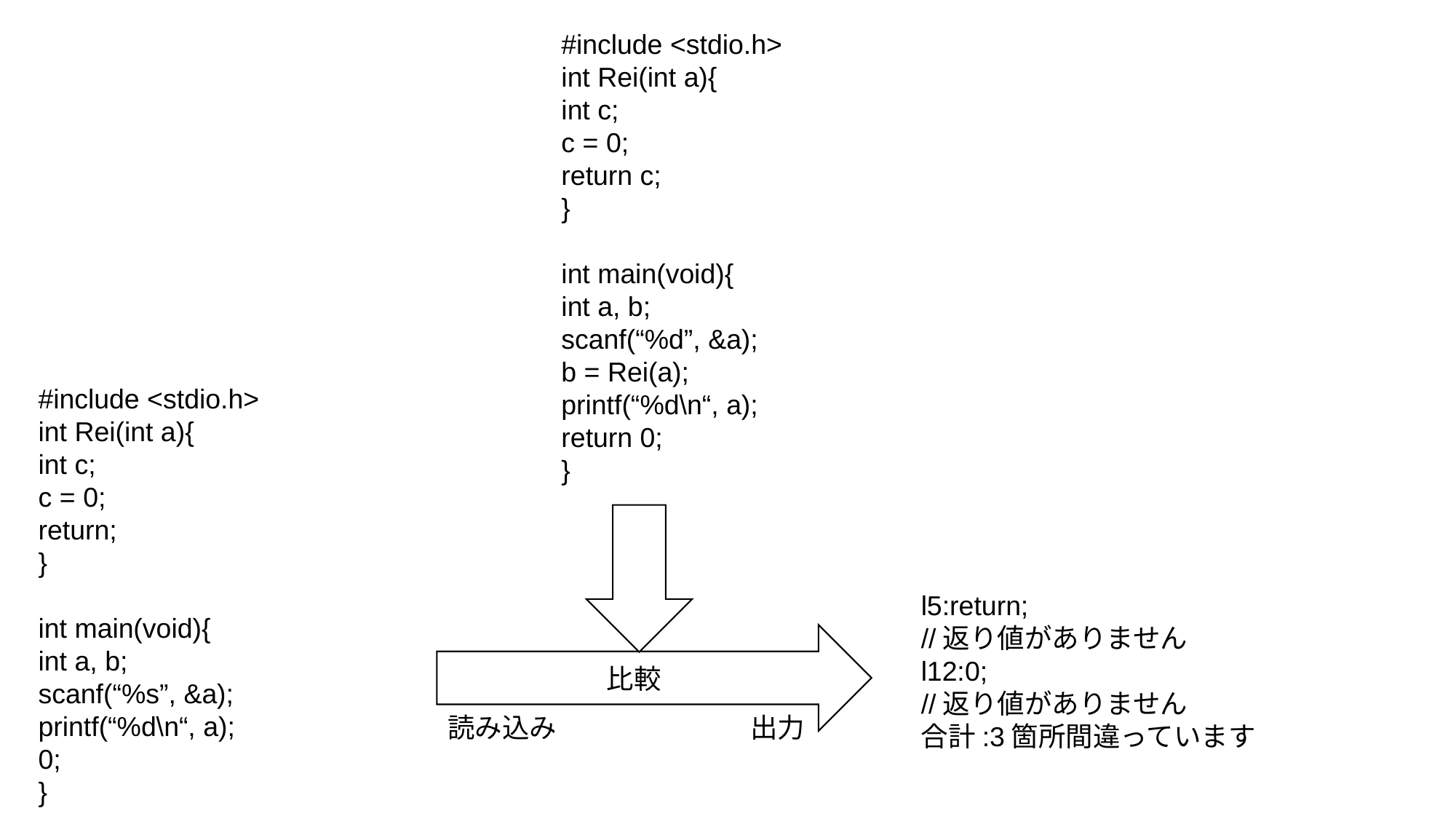

#include <stdio.h>
int Rei(int a){
int c;
c = 0;
return c;
}

int main(void){
int a, b;
scanf(“%d”, &a);
b = Rei(a);
printf(“%d\n“, a);
return 0;
}
#include <stdio.h>
int Rei(int a){
int c;
c = 0;
return;
}

int main(void){
int a, b;
scanf(“%s”, &a);
printf(“%d\n“, a);
0;
}

l5:return;
//返り値がありません
l12:0;
//返り値がありません
合計:3箇所間違っています

比較
読み込み
出力